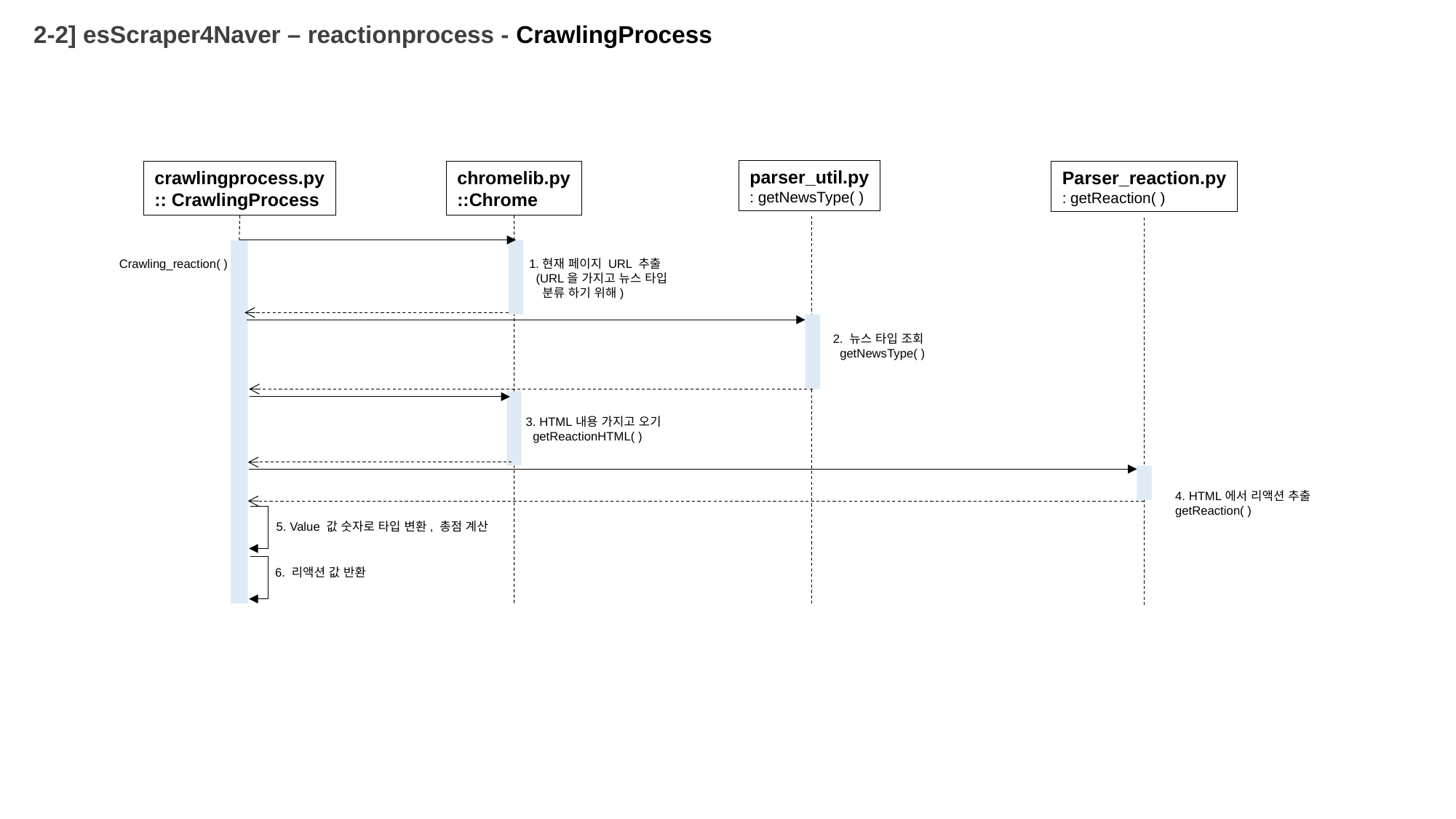

2-2] esScraper4Naver – reactionprocess - CrawlingProcess
parser_util.py
: getNewsType( )
chromelib.py
::Chrome
Parser_reaction.py
: getReaction( )
crawlingprocess.py
:: CrawlingProcess

Crawling_reaction( )
1.현재 페이지 URL 추출
  (URL을 가지고 뉴스 타입
   분류 하기 위해)

2. 뉴스 타입 조회
  getNewsType( )

3. HTML내용 가지고 오기
  getReactionHTML( )

4. HTML에서 리액션 추출
getReaction( )
5. Value 값 숫자로 타입 변환, 총점 계산
6. 리액션 값 반환